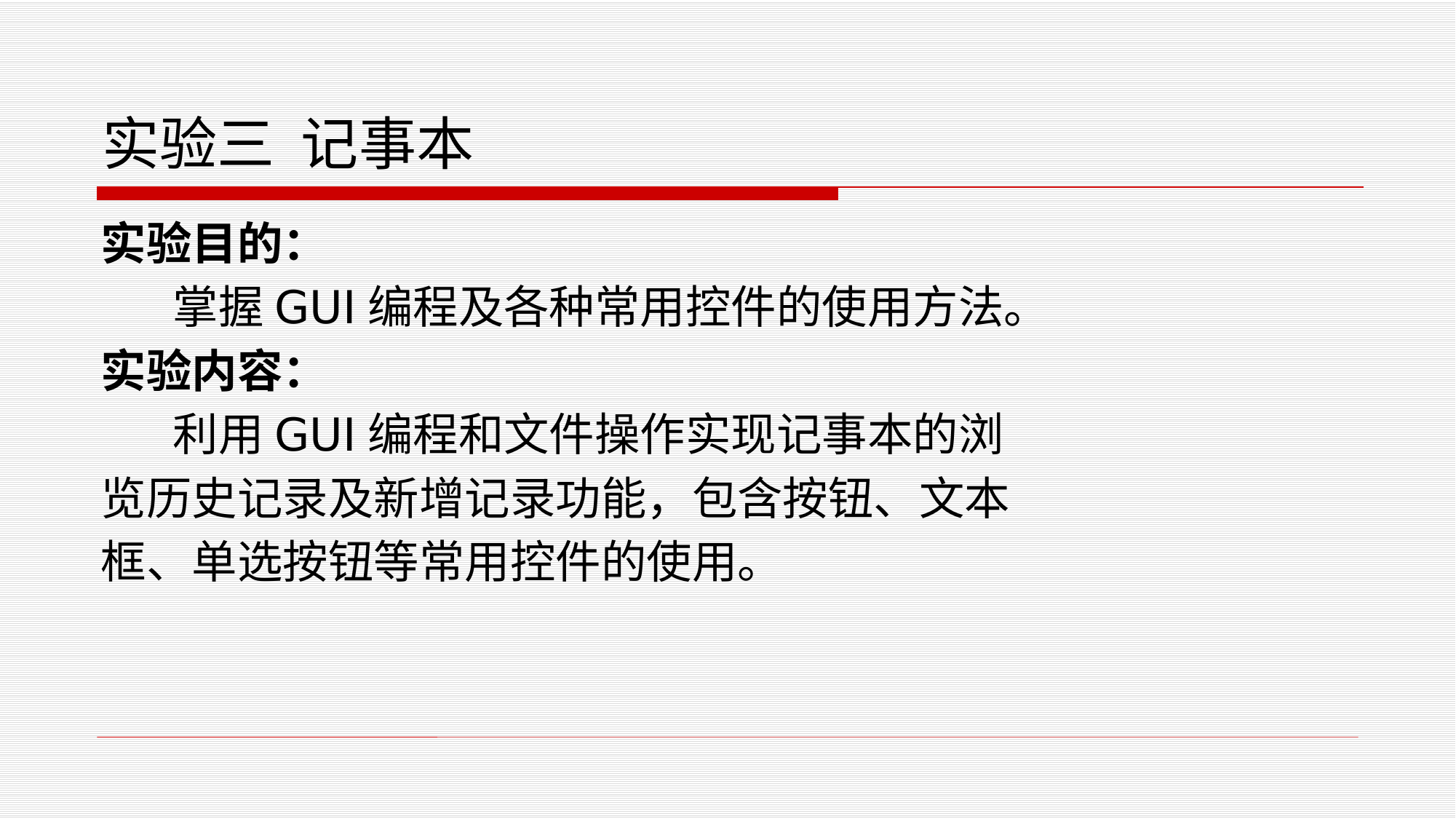

# 实验三  记事本
实验目的：
      掌握GUI编程及各种常用控件的使用方法。
实验内容：
      利用GUI编程和文件操作实现记事本的浏
览历史记录及新增记录功能，包含按钮、文本
框、单选按钮等常用控件的使用。